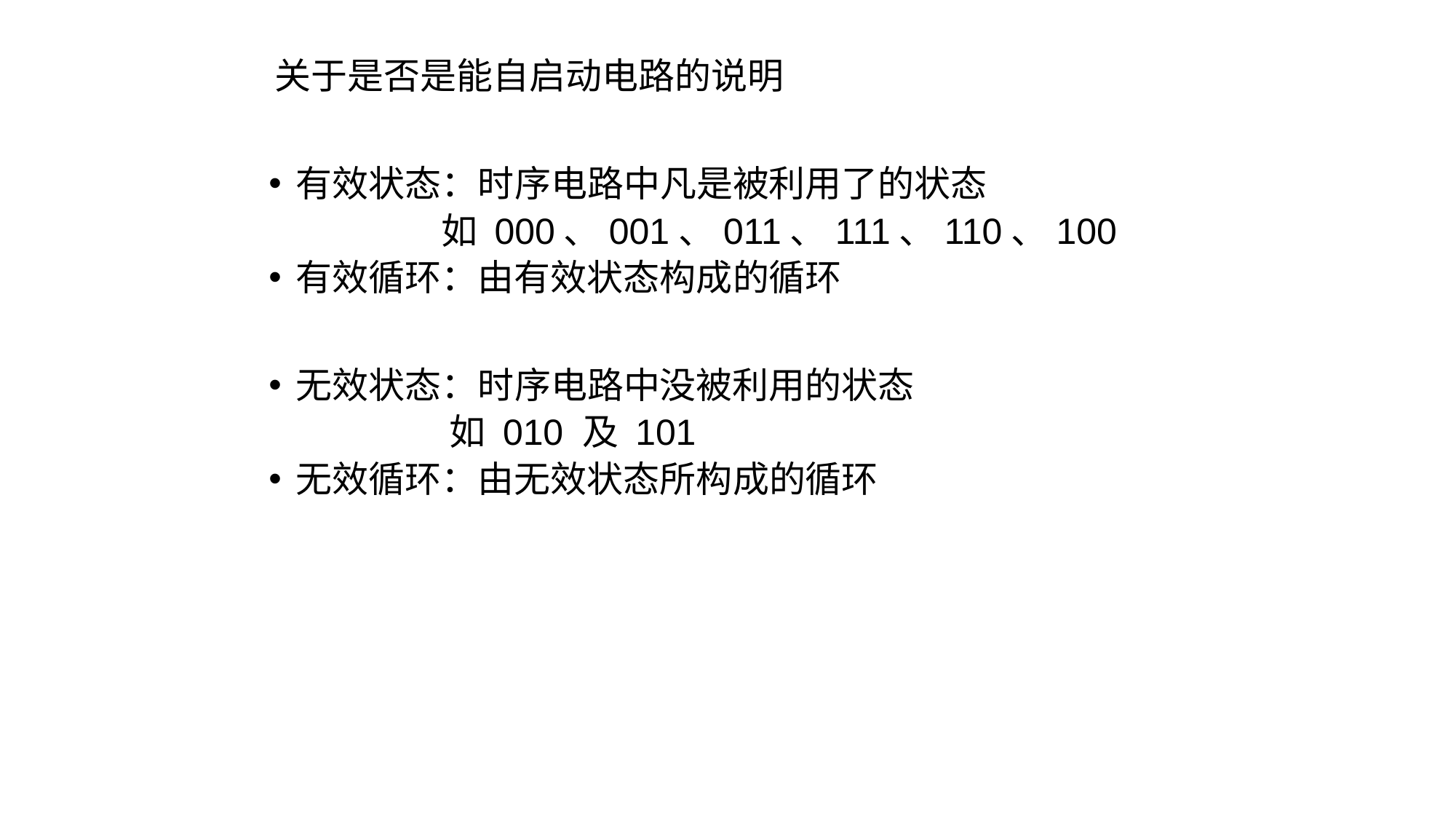

关于是否是能自启动电路的说明
有效状态：时序电路中凡是被利用了的状态
                    如 000、001、011、111、110、100
有效循环：由有效状态构成的循环

无效状态：时序电路中没被利用的状态
                     如 010 及 101
无效循环：由无效状态所构成的循环